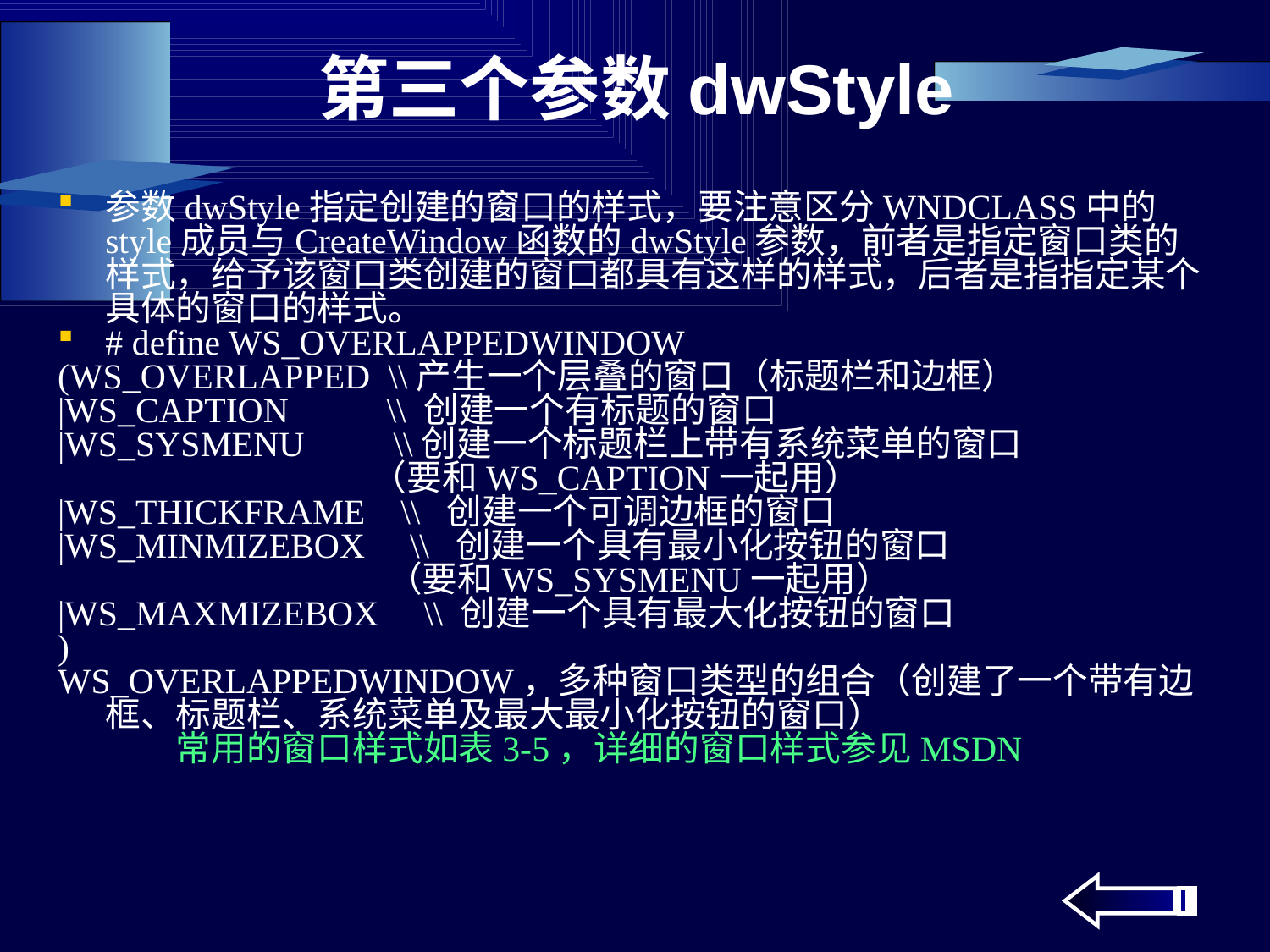

# 第三个参数dwStyle
参数dwStyle指定创建的窗口的样式，要注意区分WNDCLASS中的style成员与CreateWindow函数的dwStyle参数，前者是指定窗口类的样式，给予该窗口类创建的窗口都具有这样的样式，后者是指指定某个具体的窗口的样式。
# define WS_OVERLAPPEDWINDOW
(WS_OVERLAPPED  \\产生一个层叠的窗口（标题栏和边框）
|WS_CAPTION           \\ 创建一个有标题的窗口
|WS_SYSMENU          \\创建一个标题栏上带有系统菜单的窗口
                                       （要和WS_CAPTION一起用）
|WS_THICKFRAME    \\  创建一个可调边框的窗口
|WS_MINMIZEBOX     \\  创建一个具有最小化按钮的窗口
                                         （要和WS_SYSMENU一起用）
|WS_MAXMIZEBOX     \\ 创建一个具有最大化按钮的窗口
)
WS_OVERLAPPEDWINDOW，多种窗口类型的组合（创建了一个带有边框、标题栏、系统菜单及最大最小化按钮的窗口）
              常用的窗口样式如表3-5，详细的窗口样式参见MSDN